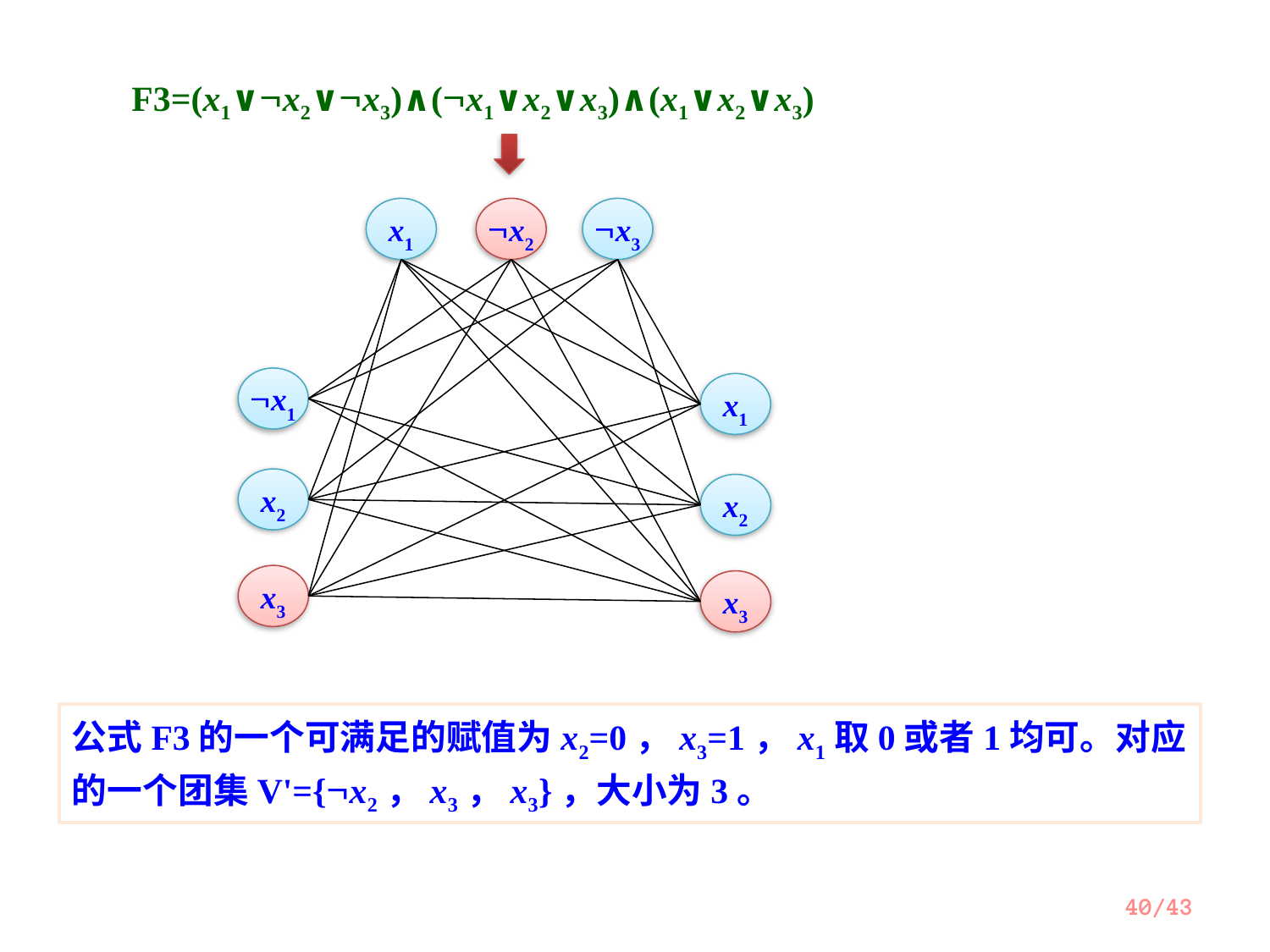

F3=(x1∨¬x2∨¬x3)∧(¬x1∨x2∨x3)∧(x1∨x2∨x3)

x1
¬x2
¬x3

¬x1
x1

x2
x2

x3
x3

公式F3的一个可满足的赋值为x2=0，x3=1，x1取0或者1均可。对应的一个团集V'={¬x2，x3，x3}，大小为3。
40/43